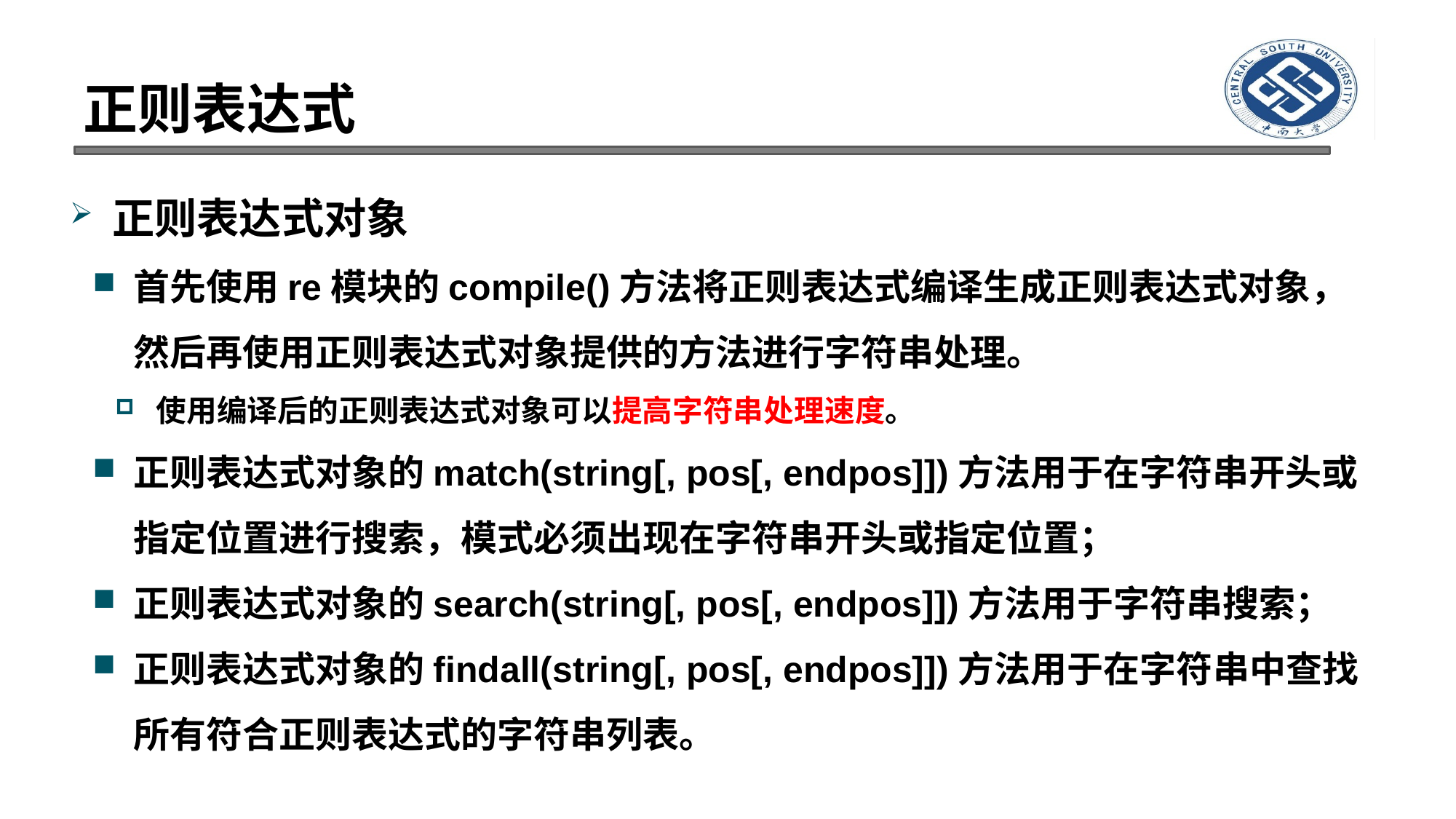

# 正则表达式
正则表达式对象
首先使用re模块的compile()方法将正则表达式编译生成正则表达式对象，然后再使用正则表达式对象提供的方法进行字符串处理。
使用编译后的正则表达式对象可以提高字符串处理速度。
正则表达式对象的match(string[, pos[, endpos]])方法用于在字符串开头或指定位置进行搜索，模式必须出现在字符串开头或指定位置；
正则表达式对象的search(string[, pos[, endpos]])方法用于字符串搜索；
正则表达式对象的findall(string[, pos[, endpos]])方法用于在字符串中查找所有符合正则表达式的字符串列表。